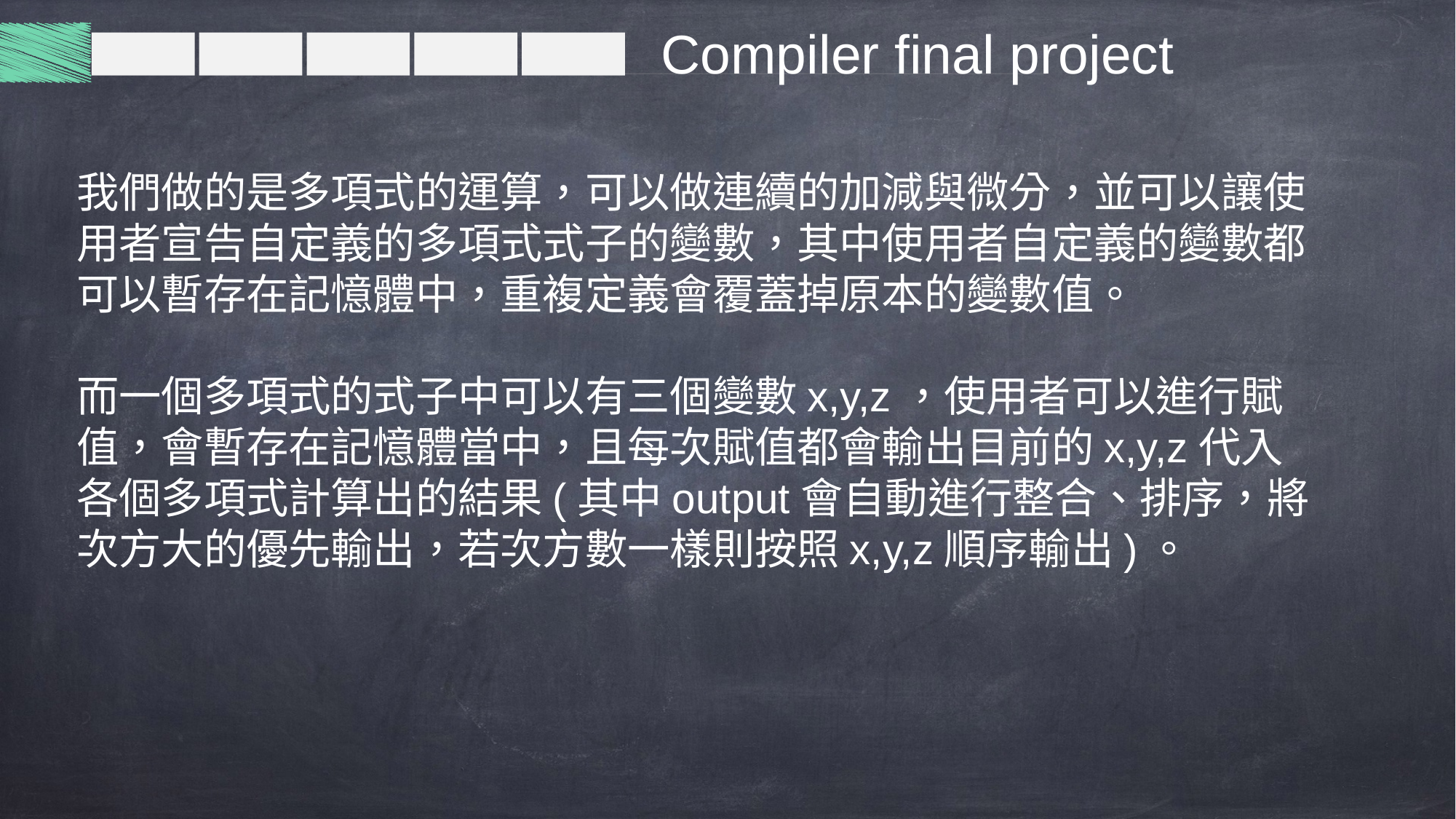

Compiler final project

我們做的是多項式的運算，可以做連續的加減與微分，並可以讓使用者宣告自定義的多項式式子的變數，其中使用者自定義的變數都可以暫存在記憶體中，重複定義會覆蓋掉原本的變數值。

而一個多項式的式子中可以有三個變數x,y,z，使用者可以進行賦值，會暫存在記憶體當中，且每次賦值都會輸出目前的x,y,z代入各個多項式計算出的結果(其中output會自動進行整合、排序，將次方大的優先輸出，若次方數一樣則按照x,y,z順序輸出)。